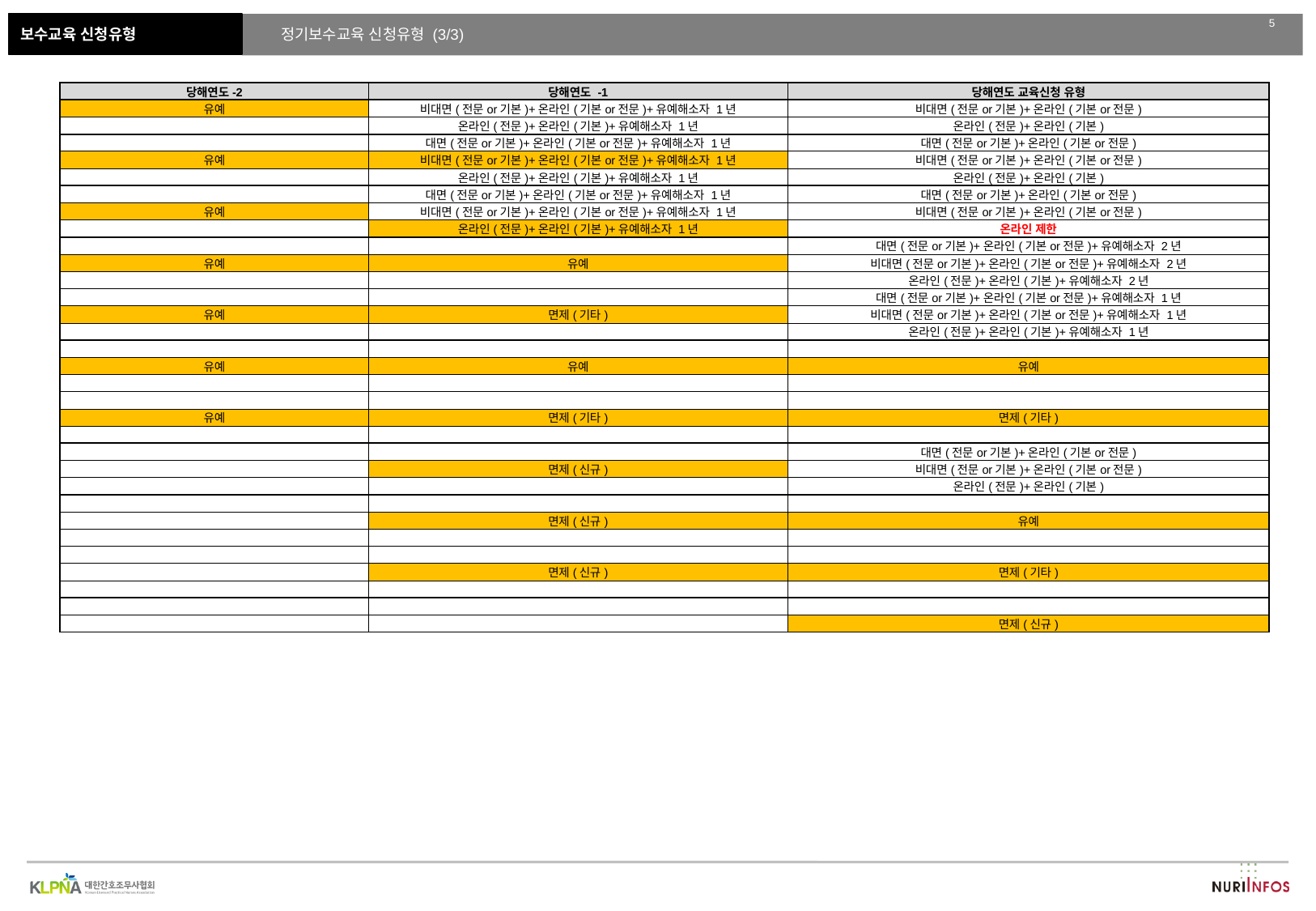

정기보수교육 신청유형 (3/3)
# 보수교육 신청유형
| 당해연도-2 | 당해연도 -1 | 당해연도 교육신청 유형 |
| --- | --- | --- |
| 유예 | 비대면(전문or기본)+온라인(기본or전문)+유예해소자 1년 | 비대면(전문or기본)+온라인(기본or전문) |
|  | 온라인(전문)+온라인(기본)+유예해소자 1년 | 온라인(전문)+온라인(기본) |
|  | 대면(전문or기본)+온라인(기본or전문)+유예해소자 1년 | 대면(전문or기본)+온라인(기본or전문) |
| 유예 | 비대면(전문or기본)+온라인(기본or전문)+유예해소자 1년 | 비대면(전문or기본)+온라인(기본or전문) |
|  | 온라인(전문)+온라인(기본)+유예해소자 1년 | 온라인(전문)+온라인(기본) |
|  | 대면(전문or기본)+온라인(기본or전문)+유예해소자 1년 | 대면(전문or기본)+온라인(기본or전문) |
| 유예 | 비대면(전문or기본)+온라인(기본or전문)+유예해소자 1년 | 비대면(전문or기본)+온라인(기본or전문) |
|  | 온라인(전문)+온라인(기본)+유예해소자 1년 | 온라인 제한 |
|  |  | 대면(전문or기본)+온라인(기본or전문)+유예해소자 2년 |
| 유예 | 유예 | 비대면(전문or기본)+온라인(기본or전문)+유예해소자 2년 |
|  |  | 온라인(전문)+온라인(기본)+유예해소자 2년 |
|  |  | 대면(전문or기본)+온라인(기본or전문)+유예해소자 1년 |
| 유예 | 면제(기타) | 비대면(전문or기본)+온라인(기본or전문)+유예해소자 1년 |
|  |  | 온라인(전문)+온라인(기본)+유예해소자 1년 |
|  |  |  |
| 유예 | 유예 | 유예 |
|  |  |  |
|  |  |  |
| 유예 | 면제(기타) | 면제(기타) |
|  |  |  |
|  |  | 대면(전문or기본)+온라인(기본or전문) |
|  | 면제(신규) | 비대면(전문or기본)+온라인(기본or전문) |
|  |  | 온라인(전문)+온라인(기본) |
|  |  |  |
|  | 면제(신규) | 유예 |
|  |  |  |
|  |  |  |
|  | 면제(신규) | 면제(기타) |
|  |  |  |
|  |  |  |
|  |  | 면제(신규) |